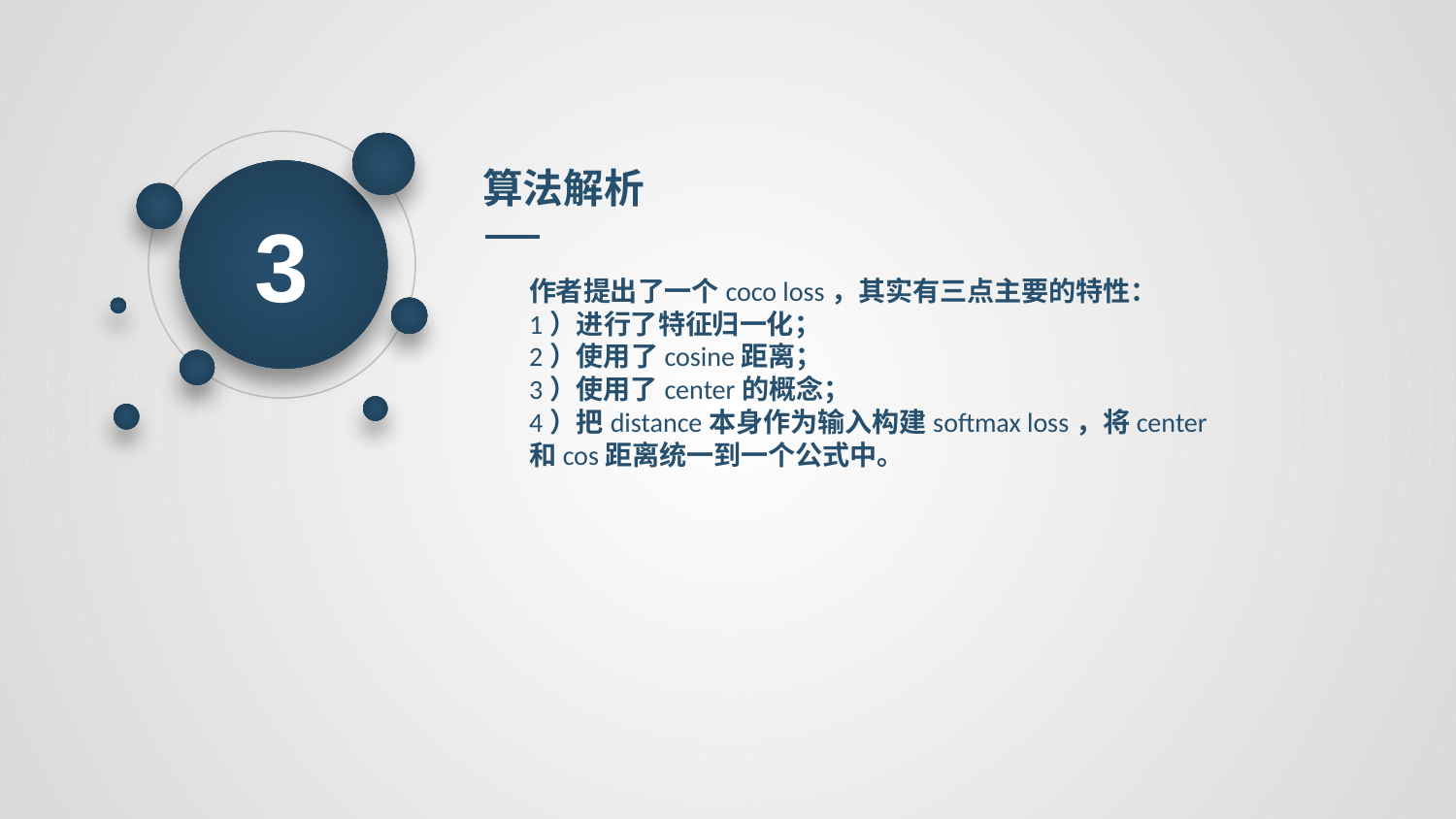

算法解析

3
作者提出了一个coco loss，其实有三点主要的特性：
1）进行了特征归一化；
2）使用了cosine距离；
3）使用了center的概念；
4）把distance本身作为输入构建softmax loss，将center和cos距离统一到一个公式中。